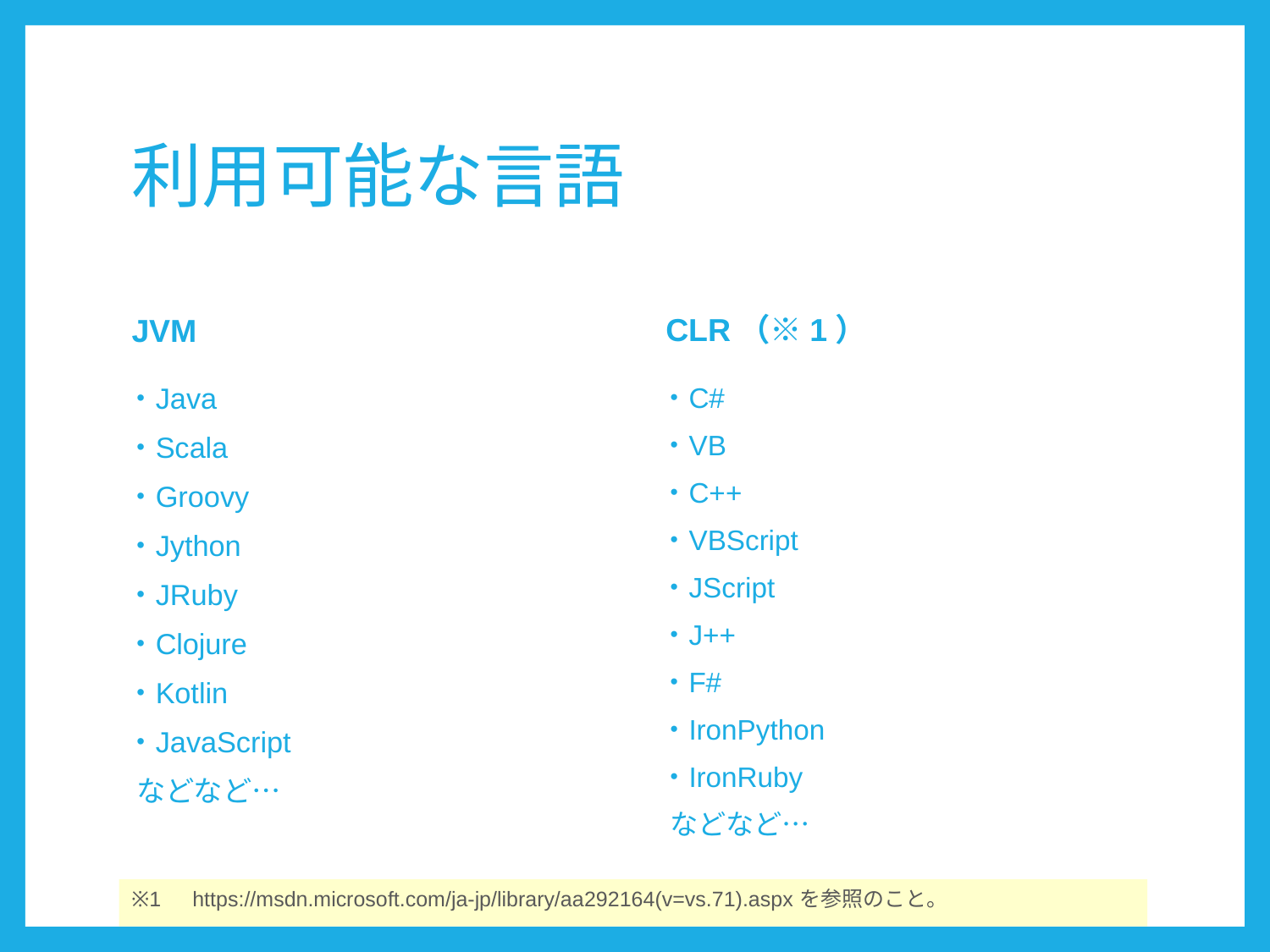

# 利用可能な言語
CLR（※1）
JVM
C#
VB
C++
VBScript
JScript
J++
F#
IronPython
IronRuby
などなど…
Java
Scala
Groovy
Jython
JRuby
Clojure
Kotlin
JavaScript
などなど…
※1　https://msdn.microsoft.com/ja-jp/library/aa292164(v=vs.71).aspxを参照のこと。